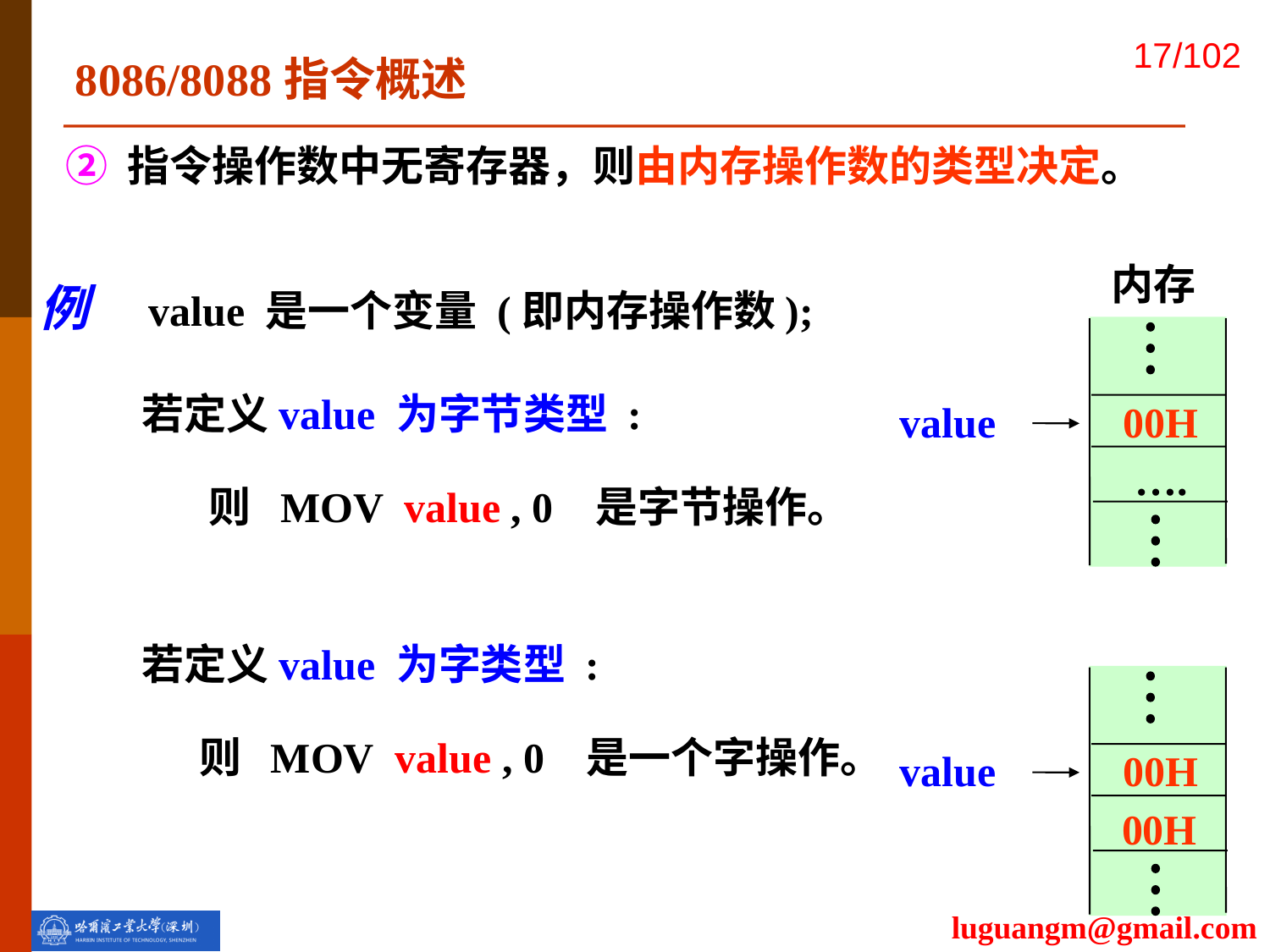

8086/8088指令概述
② 指令操作数中无寄存器，则由内存操作数的类型决定。
内存
例     value 是一个变量 (即内存操作数);

   若定义value 为字节类型 :
          则  MOV  value , 0   是字节操作。

   若定义value 为字类型 :
         则  MOV  value , 0   是一个字操作。

value            00H

….

value            00H

00H